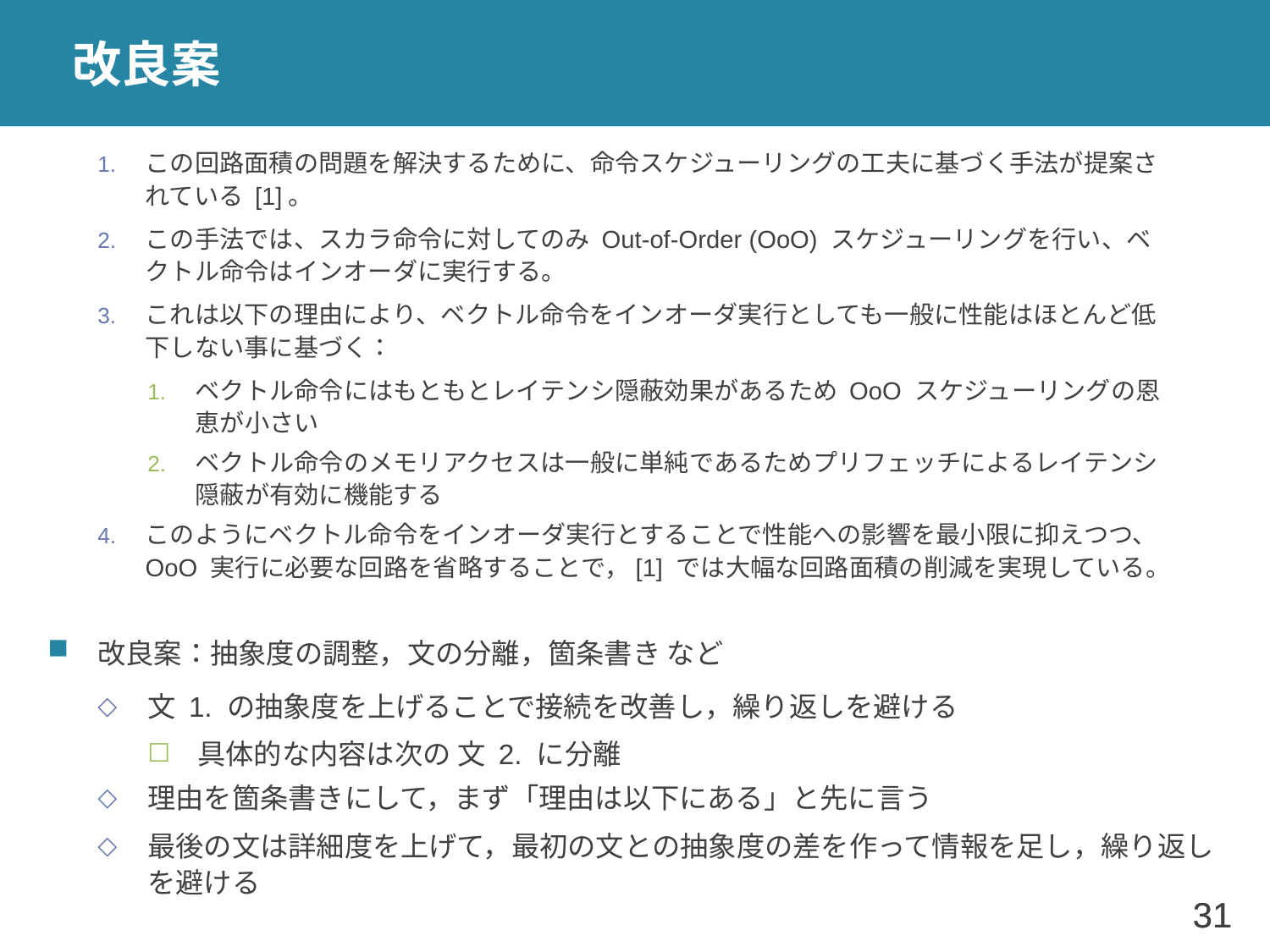

# 改良案
この回路面積の問題を解決するために、命令スケジューリングの工夫に基づく手法が提案されている [1]。
この手法では、スカラ命令に対してのみ Out-of-Order (OoO) スケジューリングを行い、ベクトル命令はインオーダに実行する。
これは以下の理由により、ベクトル命令をインオーダ実行としても一般に性能はほとんど低下しない事に基づく：
ベクトル命令にはもともとレイテンシ隠蔽効果があるため OoO スケジューリングの恩恵が小さい
ベクトル命令のメモリアクセスは一般に単純であるためプリフェッチによるレイテンシ隠蔽が有効に機能する
このようにベクトル命令をインオーダ実行とすることで性能への影響を最小限に抑えつつ、OoO 実行に必要な回路を省略することで，[1] では大幅な回路面積の削減を実現している。

改良案：抽象度の調整，文の分離，箇条書き など
文 1. の抽象度を上げることで接続を改善し，繰り返しを避ける
具体的な内容は次の 文 2. に分離
理由を箇条書きにして，まず「理由は以下にある」と先に言う
最後の文は詳細度を上げて，最初の文との抽象度の差を作って情報を足し，繰り返しを避ける